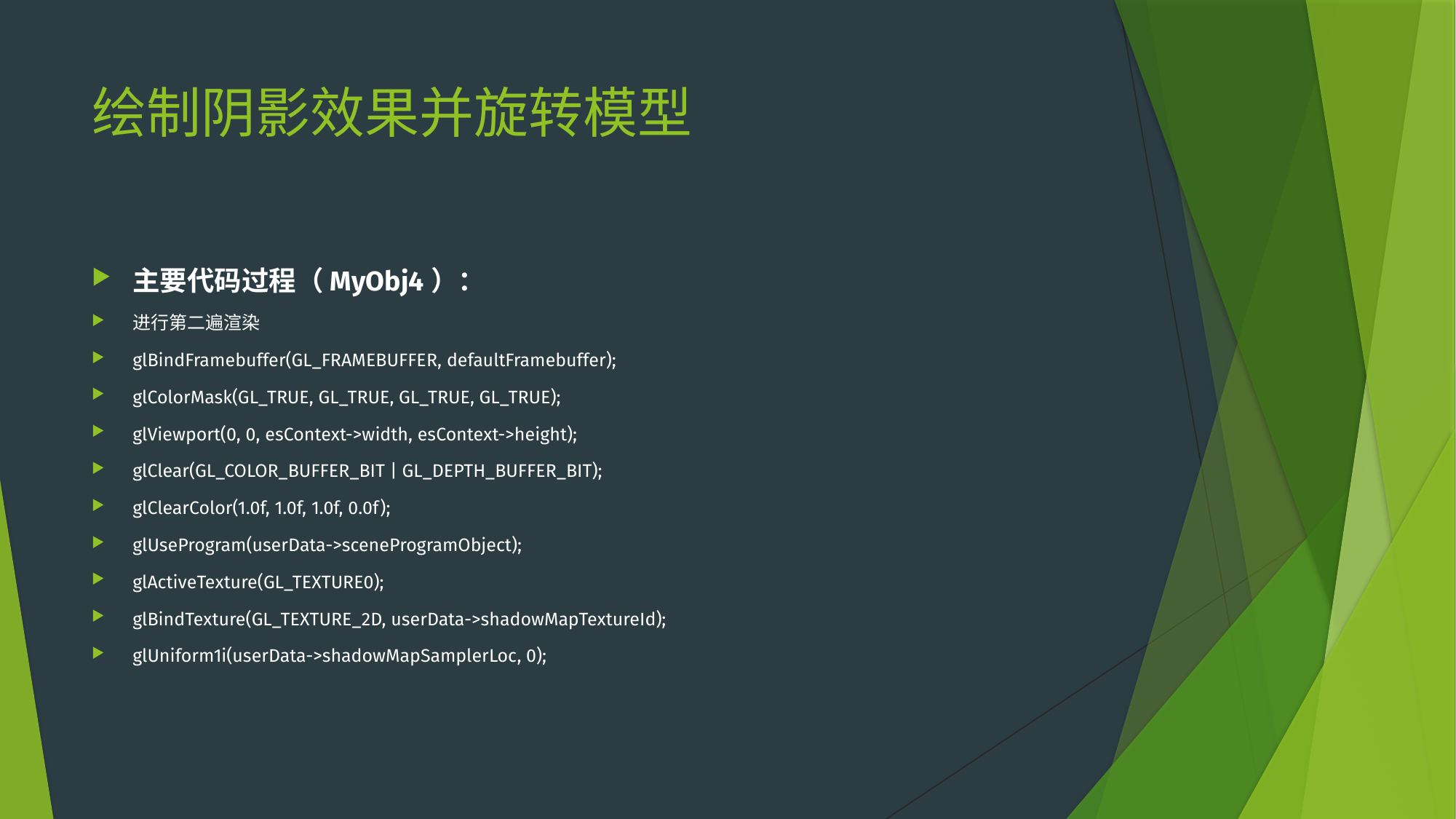

# 绘制阴影效果并旋转模型
主要代码过程（MyObj4）：
进行第二遍渲染
glBindFramebuffer(GL_FRAMEBUFFER, defaultFramebuffer);
glColorMask(GL_TRUE, GL_TRUE, GL_TRUE, GL_TRUE);
glViewport(0, 0, esContext->width, esContext->height);
glClear(GL_COLOR_BUFFER_BIT | GL_DEPTH_BUFFER_BIT);
glClearColor(1.0f, 1.0f, 1.0f, 0.0f);
glUseProgram(userData->sceneProgramObject);
glActiveTexture(GL_TEXTURE0);
glBindTexture(GL_TEXTURE_2D, userData->shadowMapTextureId);
glUniform1i(userData->shadowMapSamplerLoc, 0);